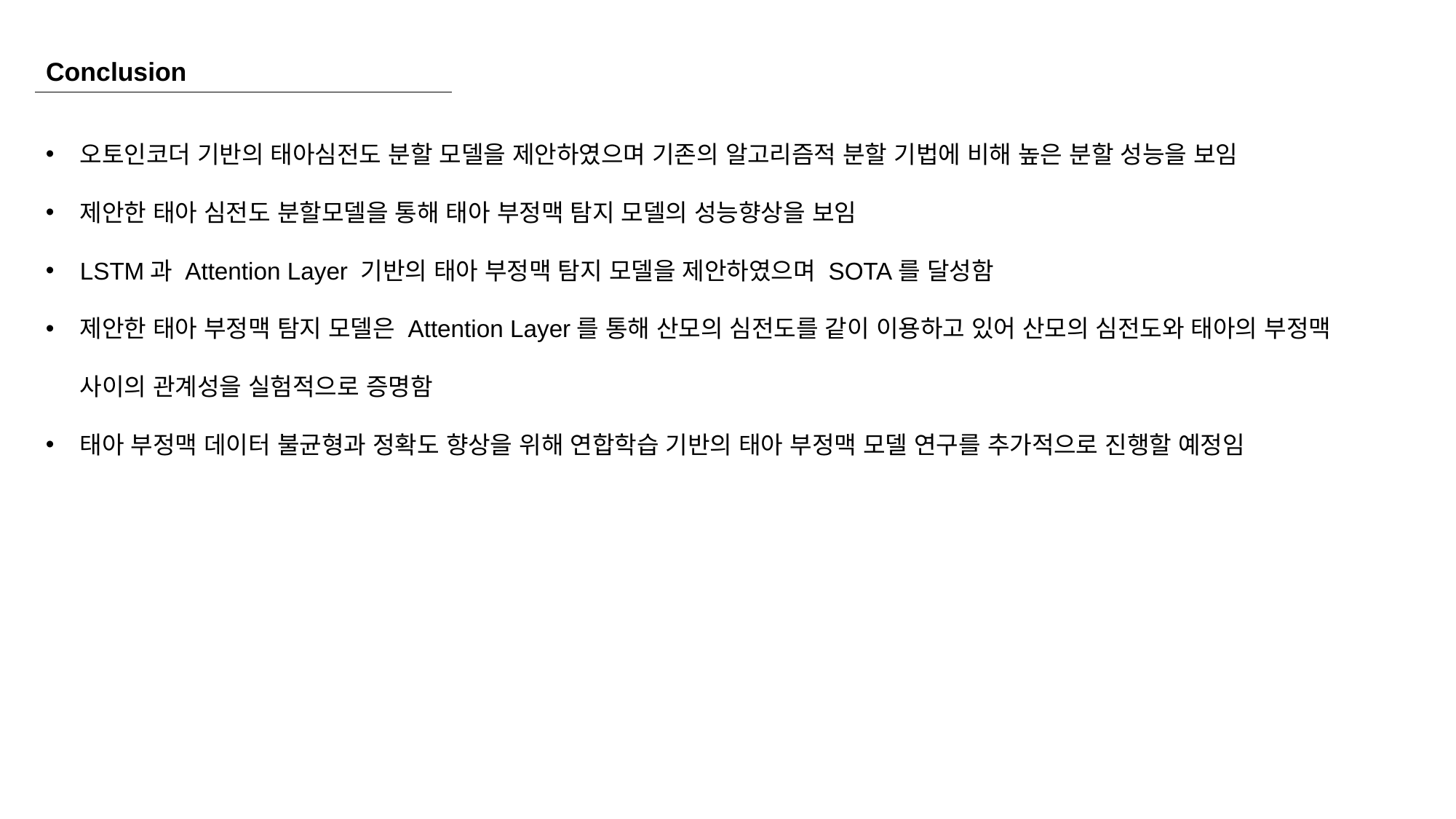

# Conclusion
오토인코더 기반의 태아심전도 분할 모델을 제안하였으며 기존의 알고리즘적 분할 기법에 비해 높은 분할 성능을 보임
제안한 태아 심전도 분할모델을 통해 태아 부정맥 탐지 모델의 성능향상을 보임
LSTM과 Attention Layer 기반의 태아 부정맥 탐지 모델을 제안하였으며 SOTA를 달성함
제안한 태아 부정맥 탐지 모델은 Attention Layer를 통해 산모의 심전도를 같이 이용하고 있어 산모의 심전도와 태아의 부정맥 사이의 관계성을 실험적으로 증명함
태아 부정맥 데이터 불균형과 정확도 향상을 위해 연합학습 기반의 태아 부정맥 모델 연구를 추가적으로 진행할 예정임